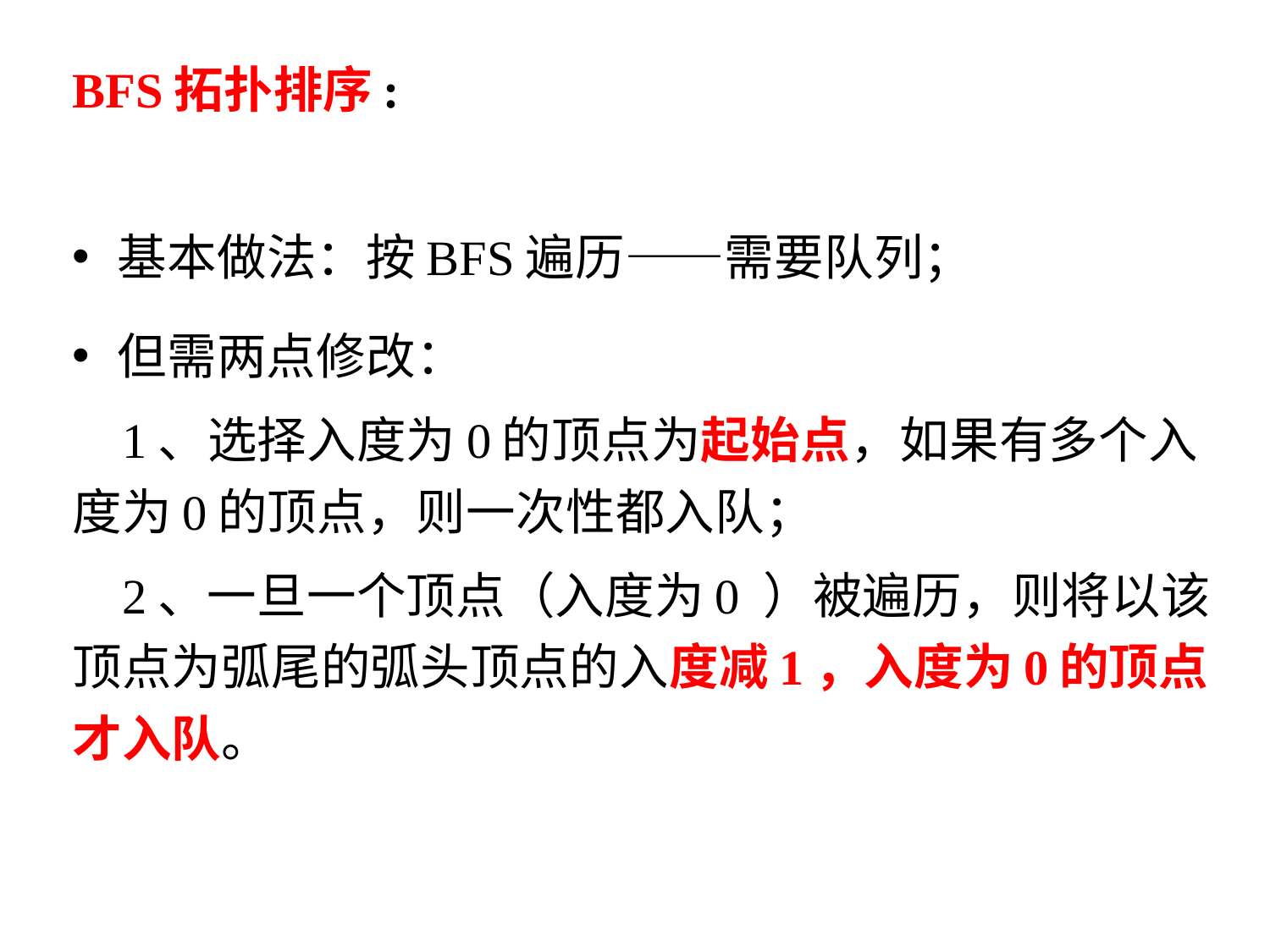

BFS拓扑排序:

基本做法：按BFS遍历——需要队列；
但需两点修改：
    1、选择入度为0的顶点为起始点，如果有多个入度为0的顶点，则一次性都入队；
    2、一旦一个顶点（入度为0 ）被遍历，则将以该顶点为弧尾的弧头顶点的入度减1，入度为0的顶点才入队。